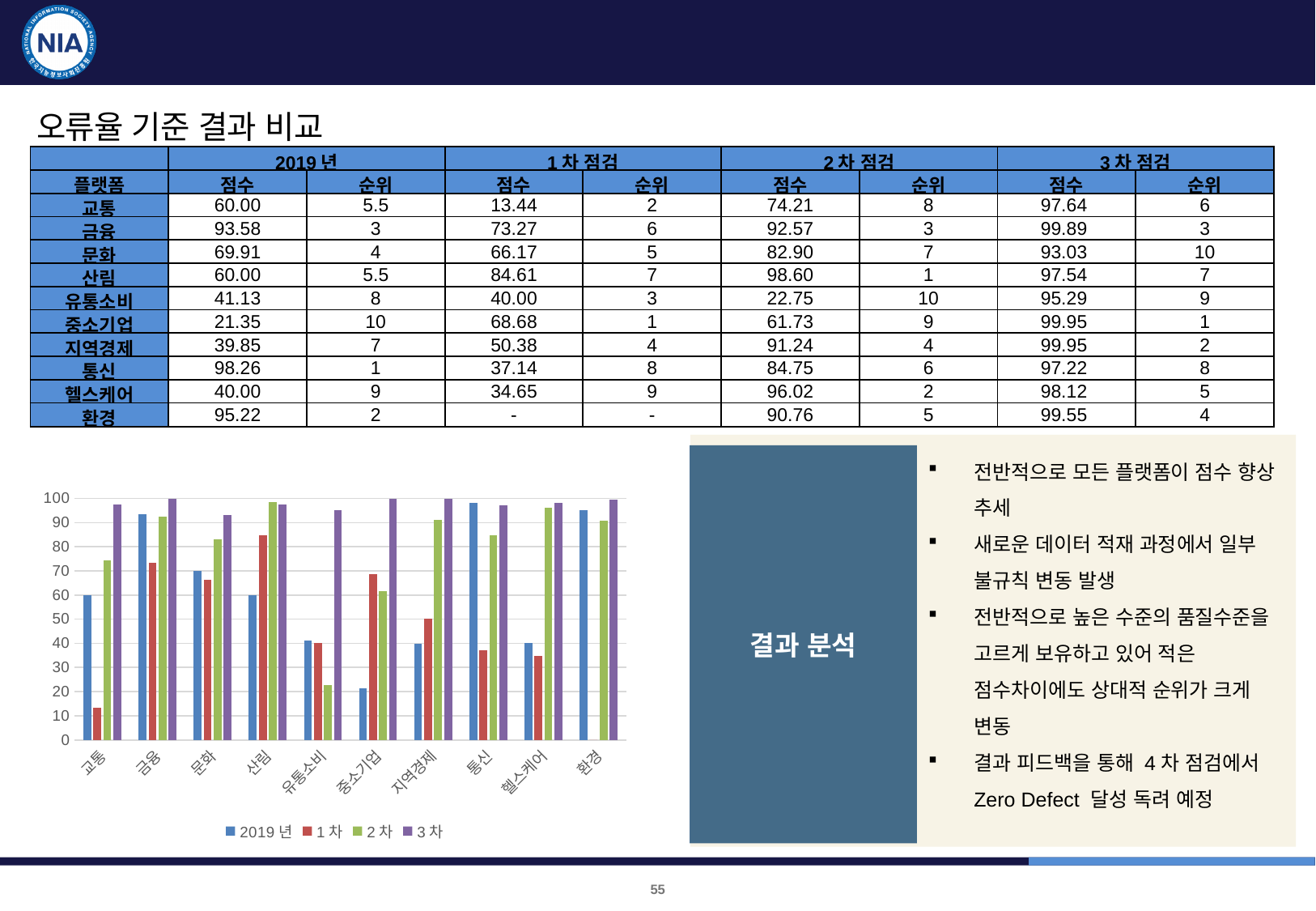

품질진단 결과 : 점검 향상도 비교
오류율 기준 결과 비교
|  | 2019년 |  | 1차 점검 |  | 2차 점검 |  | 3차 점검 |  |
| --- | --- | --- | --- | --- | --- | --- | --- | --- |
| 플랫폼 | 점수 | 순위 | 점수 | 순위 | 점수 | 순위 | 점수 | 순위 |
| 교통 | 60.00 | 5.5 | 13.44 | 2 | 74.21 | 8 | 97.64 | 6 |
| 금융 | 93.58 | 3 | 73.27 | 6 | 92.57 | 3 | 99.89 | 3 |
| 문화 | 69.91 | 4 | 66.17 | 5 | 82.90 | 7 | 93.03 | 10 |
| 산림 | 60.00 | 5.5 | 84.61 | 7 | 98.60 | 1 | 97.54 | 7 |
| 유통소비 | 41.13 | 8 | 40.00 | 3 | 22.75 | 10 | 95.29 | 9 |
| 중소기업 | 21.35 | 10 | 68.68 | 1 | 61.73 | 9 | 99.95 | 1 |
| 지역경제 | 39.85 | 7 | 50.38 | 4 | 91.24 | 4 | 99.95 | 2 |
| 통신 | 98.26 | 1 | 37.14 | 8 | 84.75 | 6 | 97.22 | 8 |
| 헬스케어 | 40.00 | 9 | 34.65 | 9 | 96.02 | 2 | 98.12 | 5 |
| 환경 | 95.22 | 2 | - | - | 90.76 | 5 | 99.55 | 4 |

전반적으로 모든 플랫폼이 점수 향상 추세
새로운 데이터 적재 과정에서 일부 불규칙 변동 발생
전반적으로 높은 수준의 품질수준을 고르게 보유하고 있어 적은 점수차이에도 상대적 순위가 크게 변동
결과 피드백을 통해 4차 점검에서 Zero Defect 달성 독려 예정
결과 분석

### Chart

| Category | 2019년 | 1차 | 2차 | 3차 |
|---|---|---|---|---|
| 교통 | 60.0 | 13.4434 | 74.208 | 97.635 |
| 금융 | 93.576 | 73.265 | 92.574 | 99.88749999999999 |
| 문화 | 69.914 | 66.17 | 82.897 | 93.03200000000001 |
| 산림 | 60.0 | 84.614 | 98.603 | 97.53571428571428 |
| 유통소비 | 41.13 | 40.0 | 22.749 | 95.294 |
| 중소기업 | 21.35 | 68.68 | 61.73 | 99.95428571428572 |
| 지역경제 | 39.846 | 50.38 | 91.24 | 99.94666666666666 |
| 통신 | 98.264 | 37.1428 | 84.747 | 97.22125 |
| 헬스케어 | 40.0 | 34.648 | 96.019 | 98.11800000000001 |
| 환경 | 95.222 | 0.0 | 90.764 | 99.5475 |